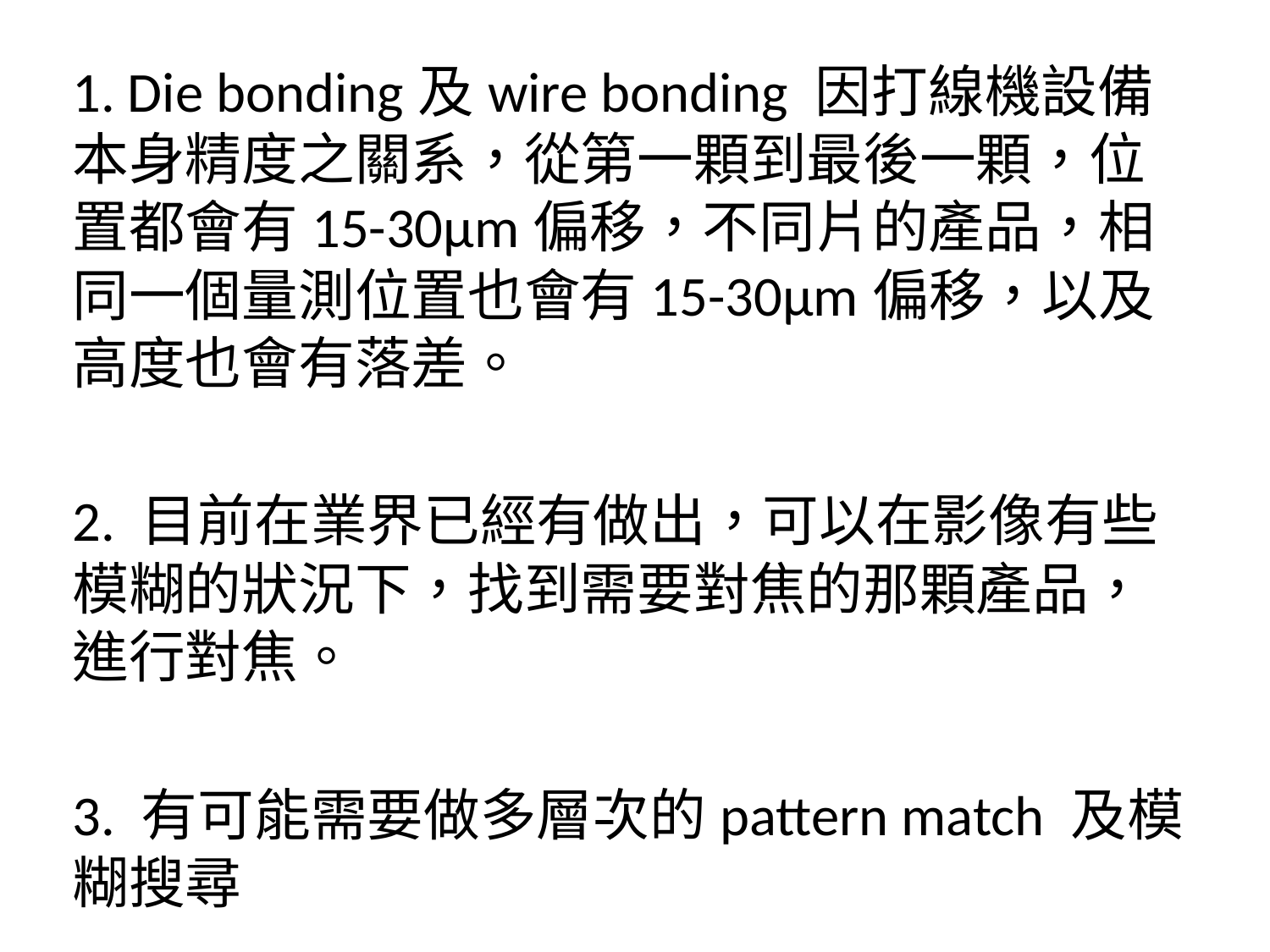

1. Die bonding及wire bonding 因打線機設備本身精度之關系，從第一顆到最後一顆，位置都會有15-30μm偏移，不同片的產品，相同一個量測位置也會有15-30μm偏移，以及高度也會有落差。

2. 目前在業界已經有做出，可以在影像有些模糊的狀況下，找到需要對焦的那顆產品，進行對焦。

3. 有可能需要做多層次的pattern match 及模糊搜尋